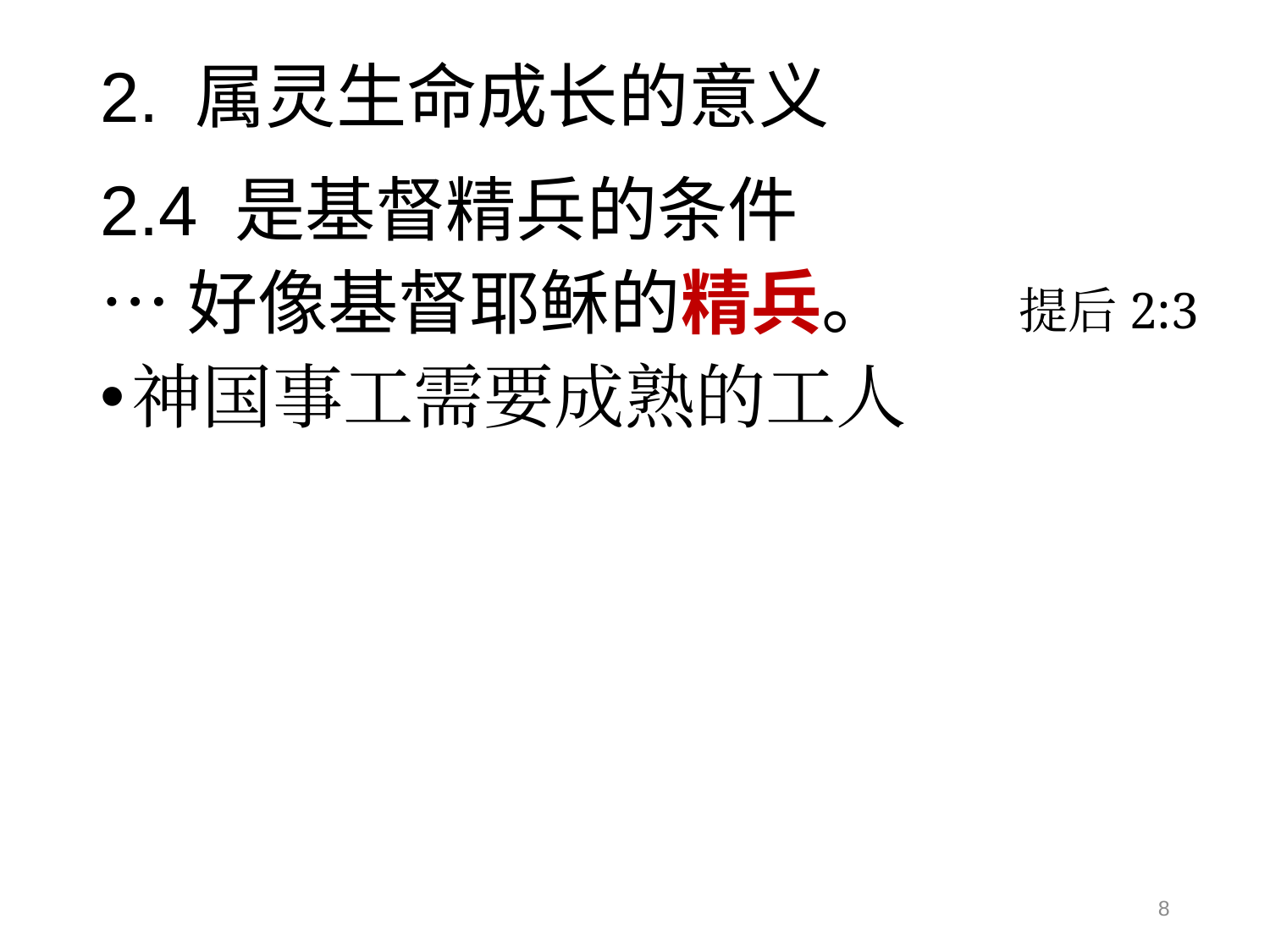

# 2. 属灵生命成长的意义
2.4 是基督精兵的条件
…好像基督耶稣的精兵。        提后2:3
神国事工需要成熟的工人
8